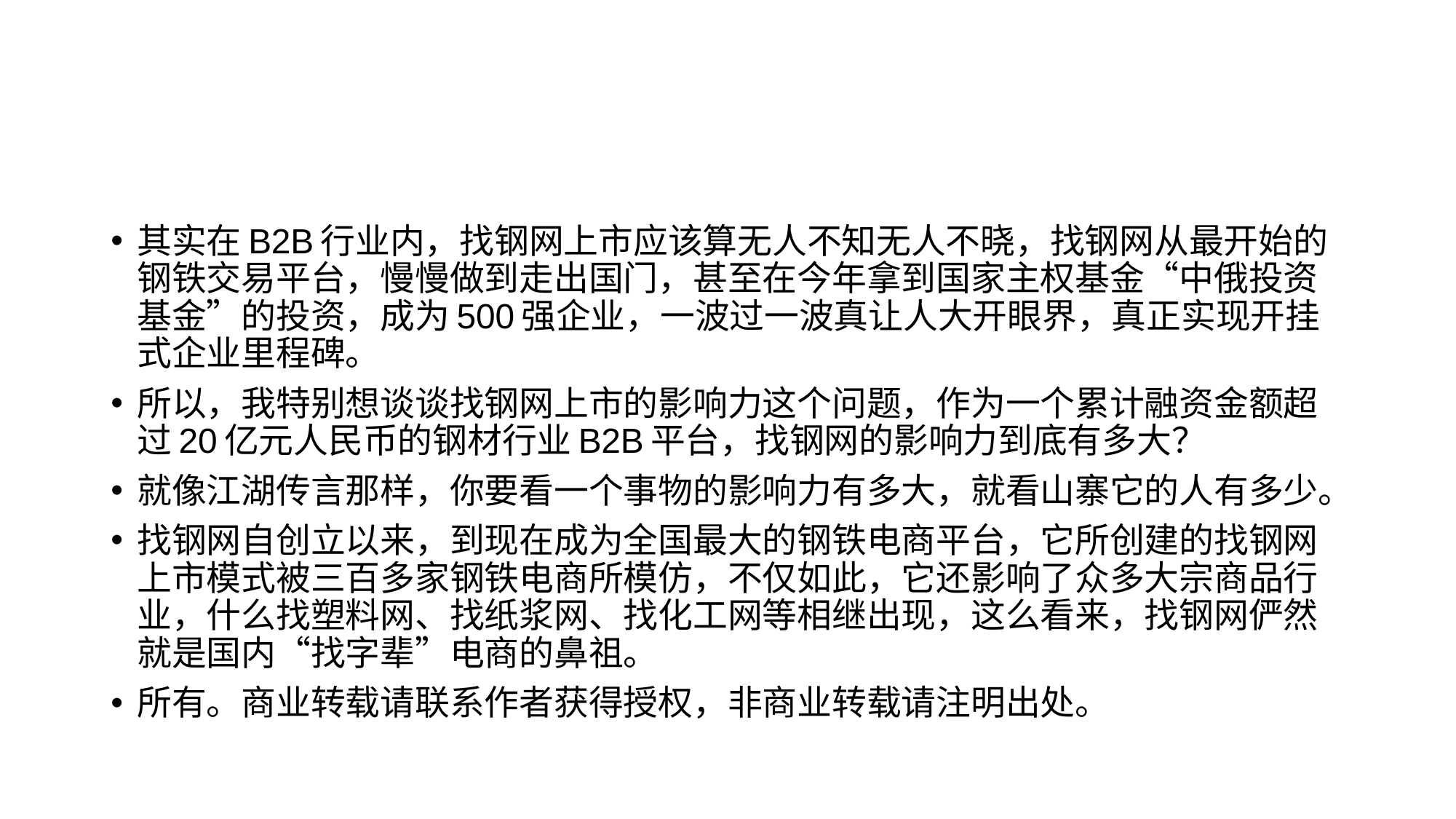

#
其实在B2B行业内，找钢网上市应该算无人不知无人不晓，找钢网从最开始的钢铁交易平台，慢慢做到走出国门，甚至在今年拿到国家主权基金“中俄投资基金”的投资，成为500强企业，一波过一波真让人大开眼界，真正实现开挂式企业里程碑。
所以，我特别想谈谈找钢网上市的影响力这个问题，作为一个累计融资金额超过20亿元人民币的钢材行业B2B平台，找钢网的影响力到底有多大？
就像江湖传言那样，你要看一个事物的影响力有多大，就看山寨它的人有多少。
找钢网自创立以来，到现在成为全国最大的钢铁电商平台，它所创建的找钢网上市模式被三百多家钢铁电商所模仿，不仅如此，它还影响了众多大宗商品行业，什么找塑料网、找纸浆网、找化工网等相继出现，这么看来，找钢网俨然就是国内“找字辈”电商的鼻祖。
所有。商业转载请联系作者获得授权，非商业转载请注明出处。